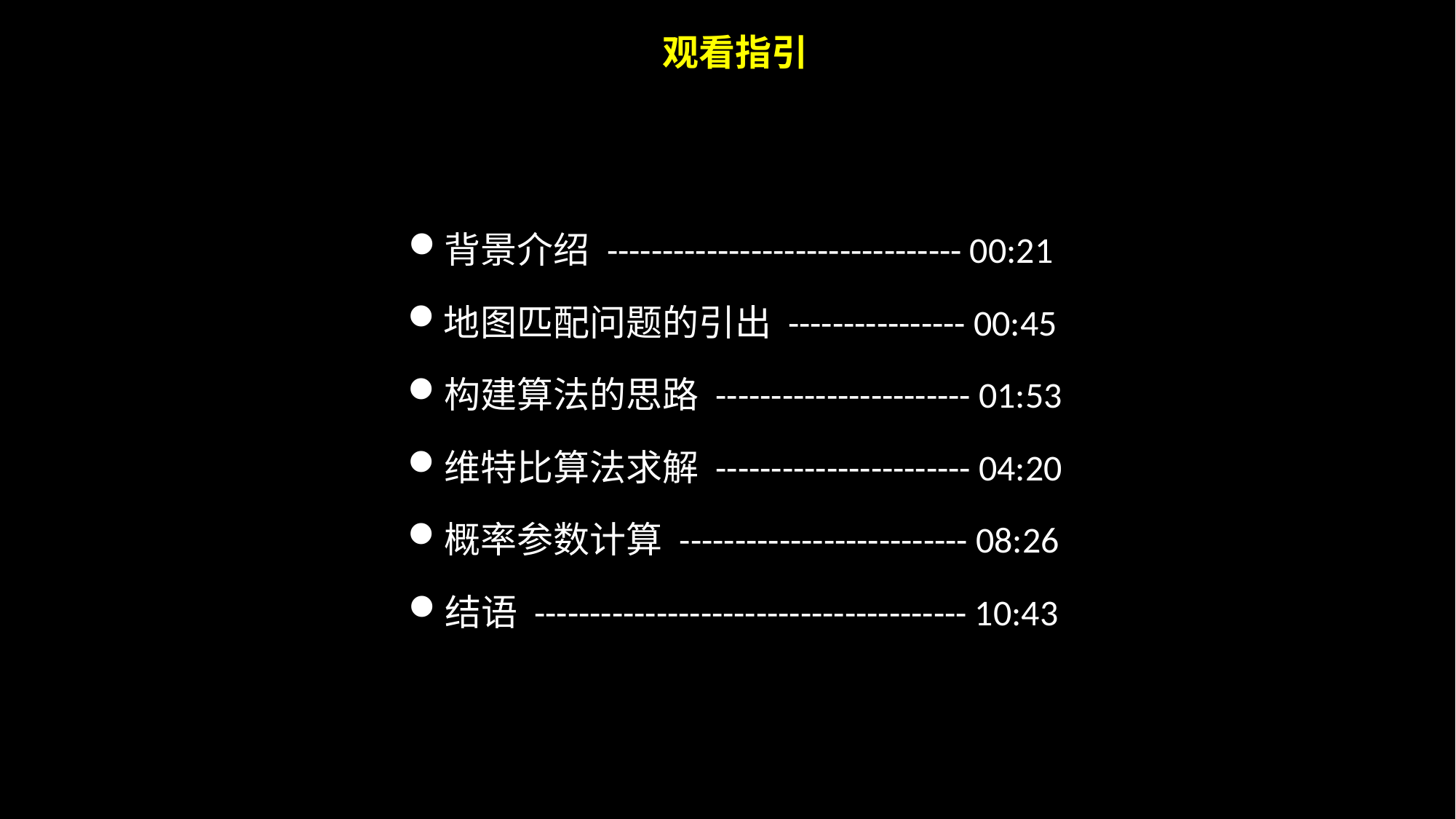

观看指引
背景介绍 -------------------------------- 00:21
地图匹配问题的引出 ---------------- 00:45
构建算法的思路 ----------------------- 01:53
维特比算法求解 ----------------------- 04:20
概率参数计算 -------------------------- 08:26
结语 --------------------------------------- 10:43